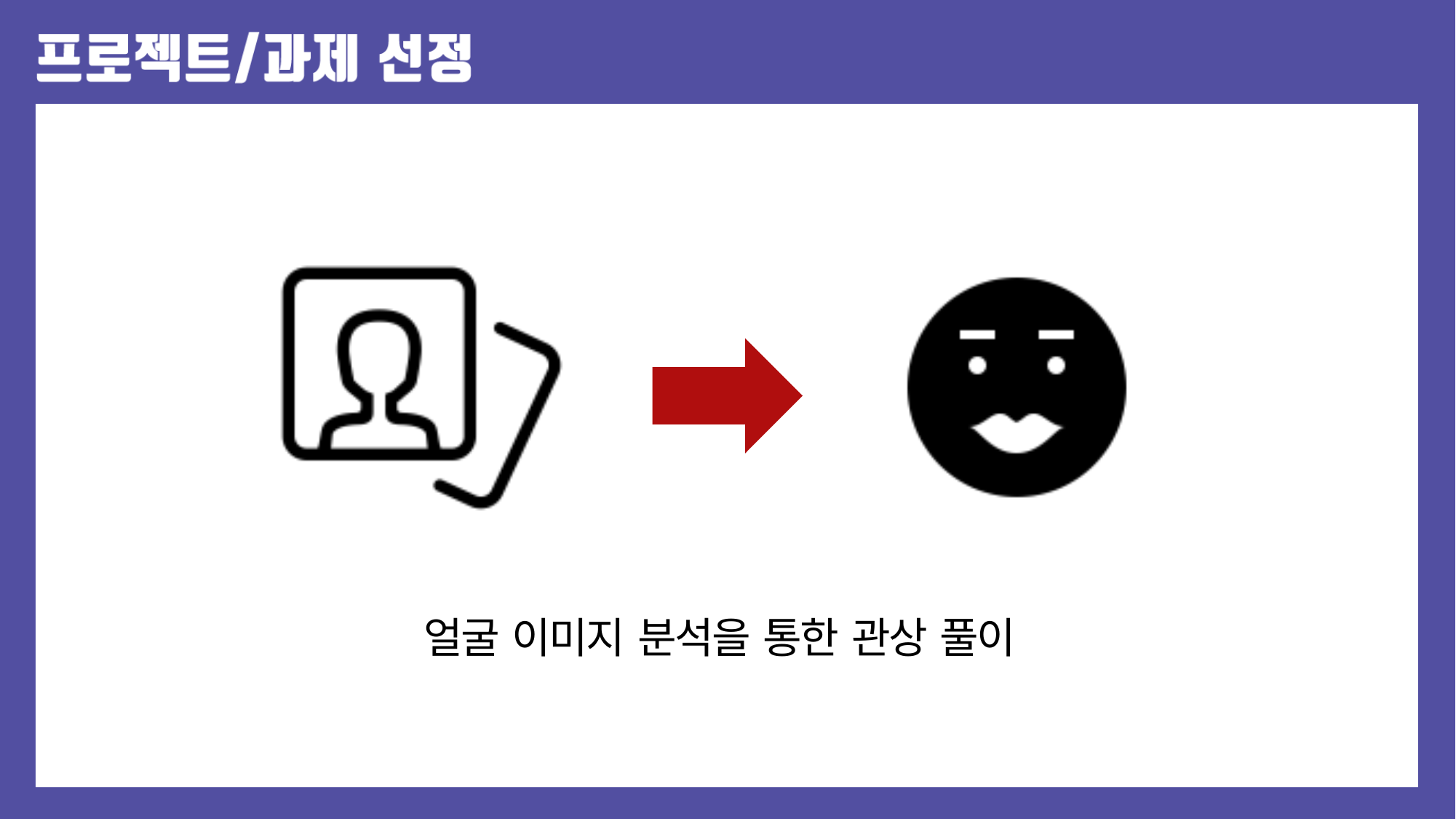

# 얼굴 이미지 분석을 통한 관상 풀이